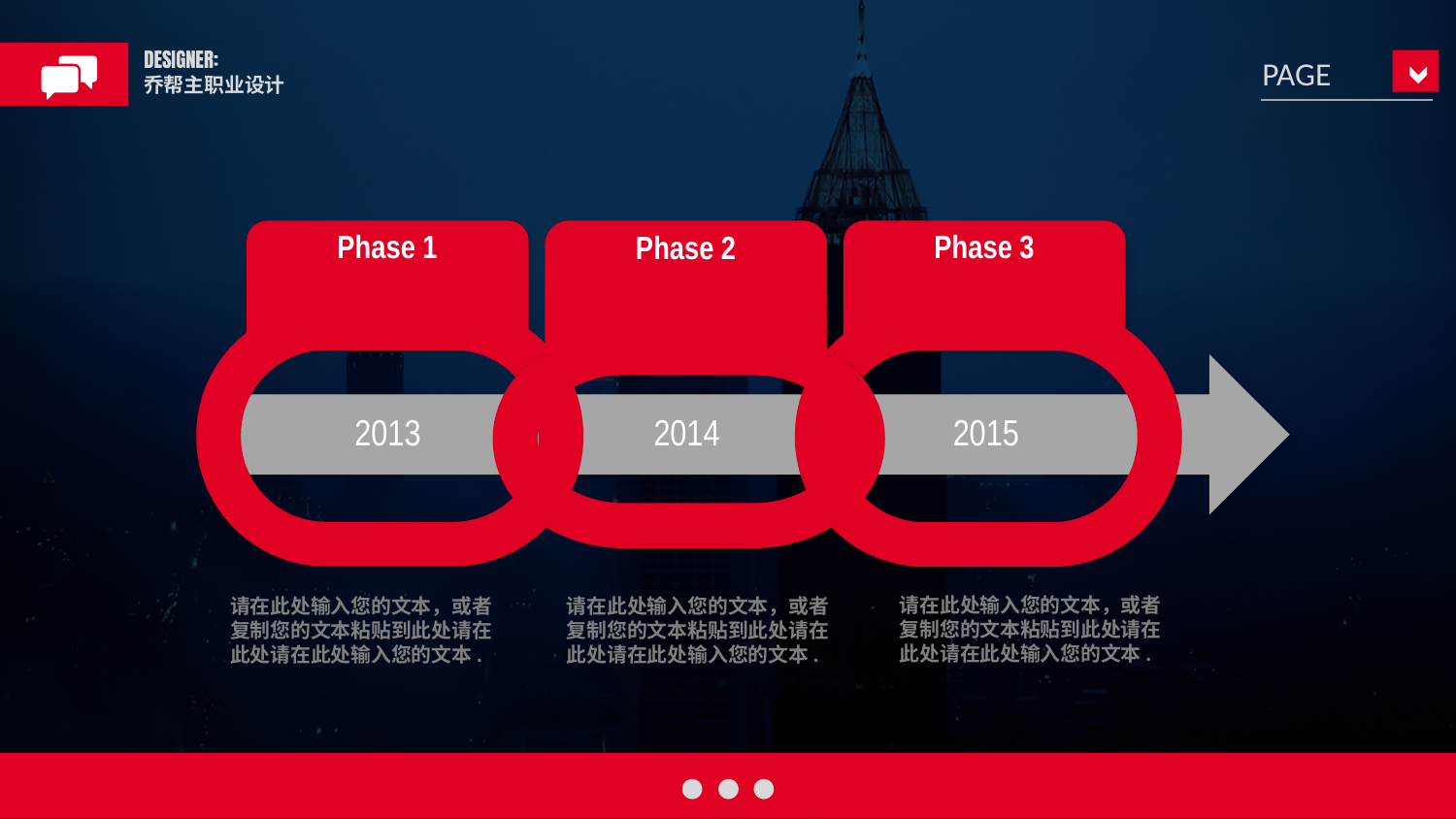

DESIGNER:
乔帮主职业设计
26
Phase 1
Phase 2
Phase 3

2013
2014
2015
请在此处输入您的文本，或者复制您的文本粘贴到此处请在此处请在此处输入您的文本.
请在此处输入您的文本，或者复制您的文本粘贴到此处请在此处请在此处输入您的文本.
请在此处输入您的文本，或者复制您的文本粘贴到此处请在此处请在此处输入您的文本.